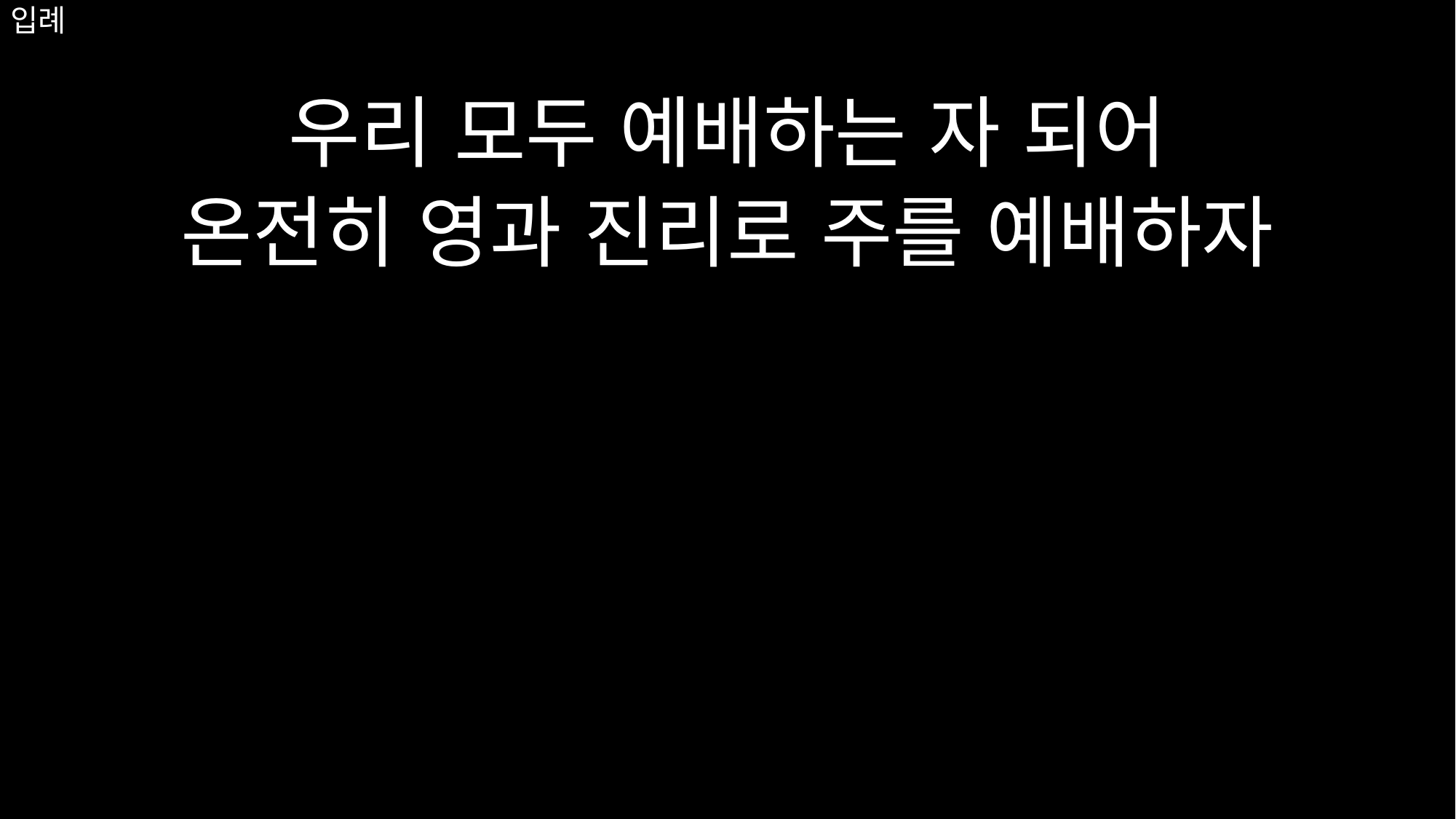

# 입례
우리 모두 예배하는 자 되어
온전히 영과 진리로 주를 예배하자